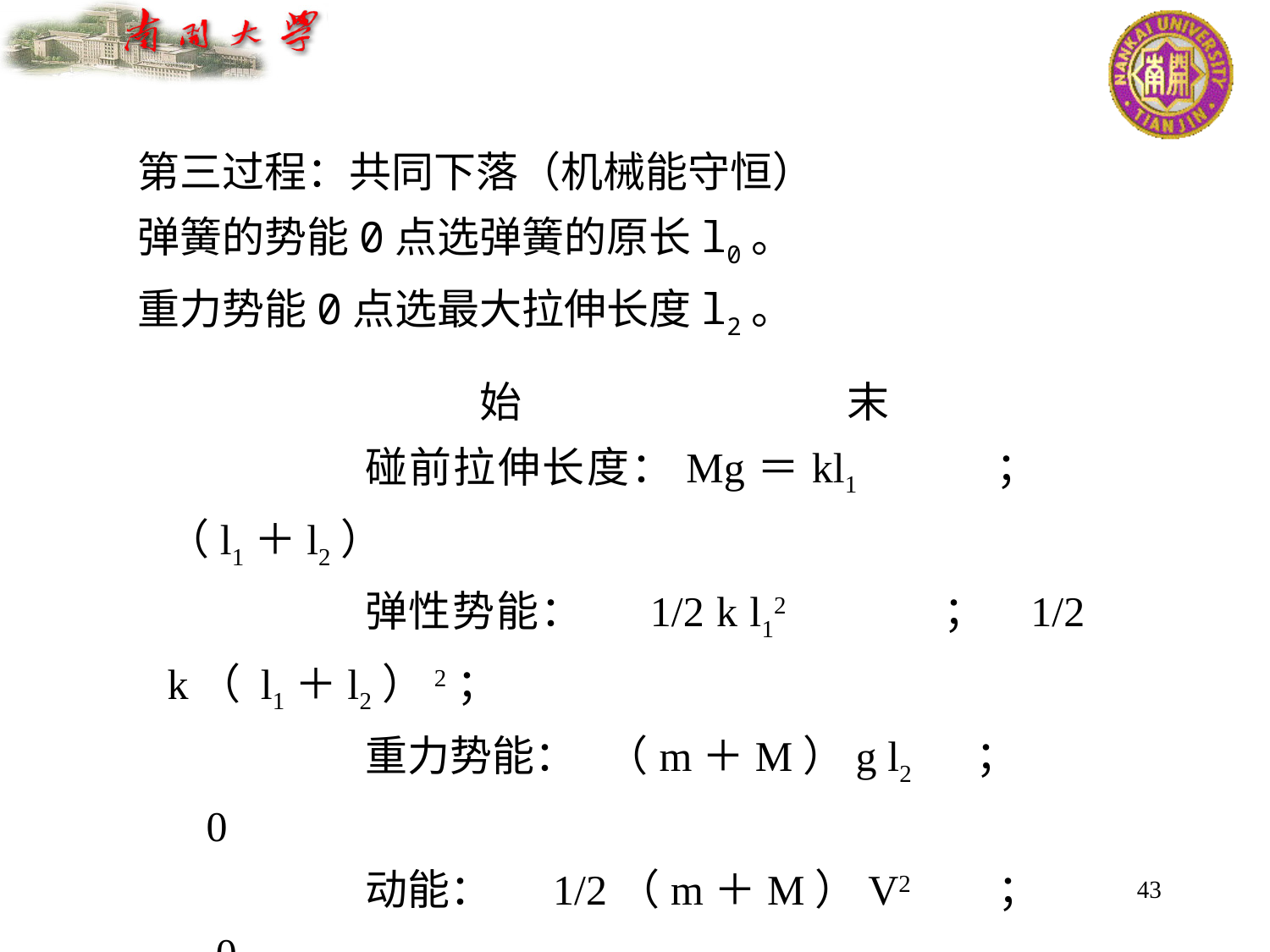

第三过程：共同下落（机械能守恒）
弹簧的势能0点选弹簧的原长l0。
重力势能0点选最大拉伸长度l2。
           始		                  末
碰前拉伸长度：Mg＝kl1          ；     （l1＋l2）
弹性势能：     1/2 k l12            ；   1/2 k（ l1＋l2）2；
重力势能：   （m＋M）g l2     ；           0
动能：     1/2（m＋M）V2       ；	       0
43